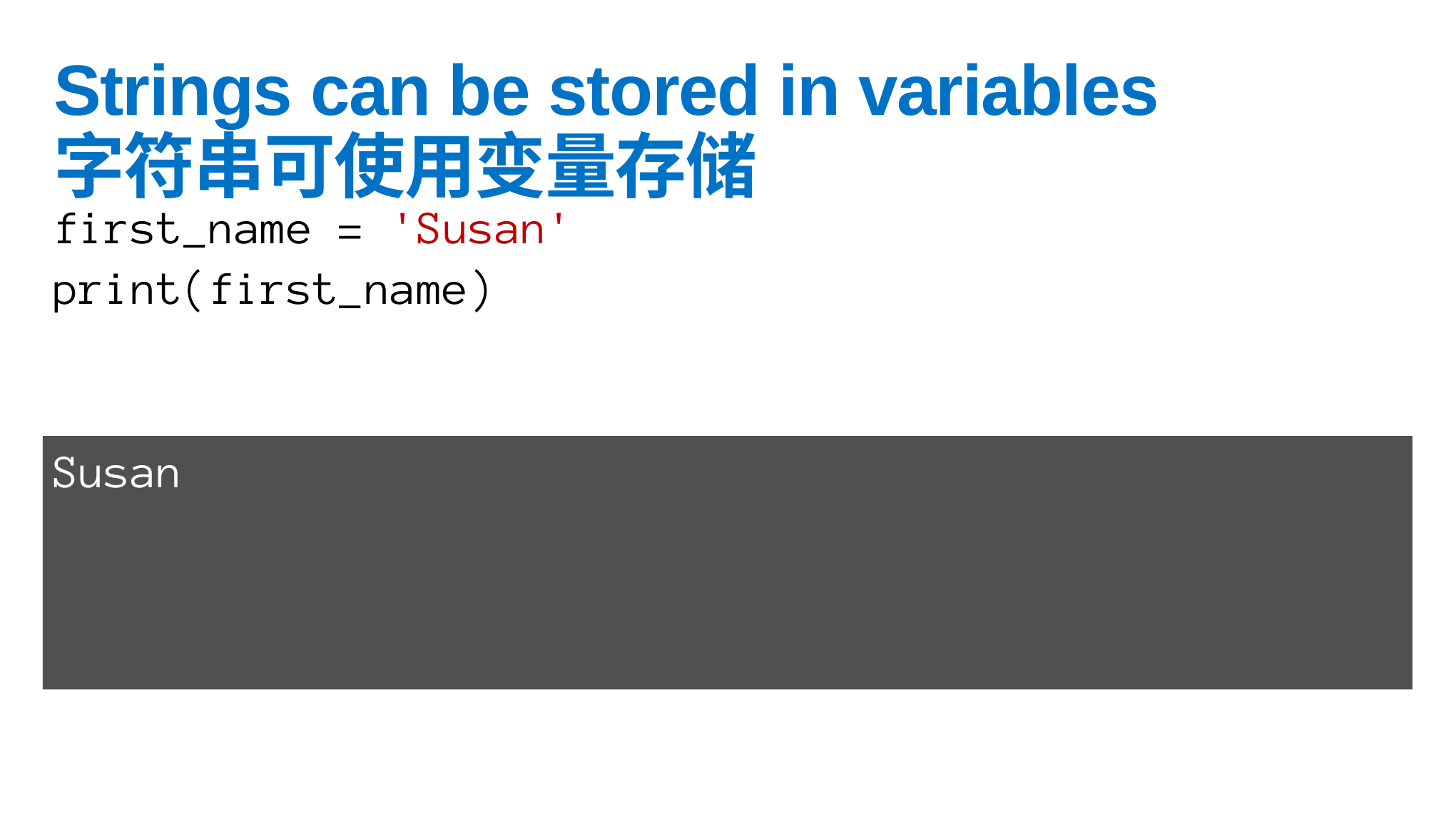

# Strings can be stored in variables 字符串可使用变量存储
first_name = 'Susan'
print(first_name)

Susan